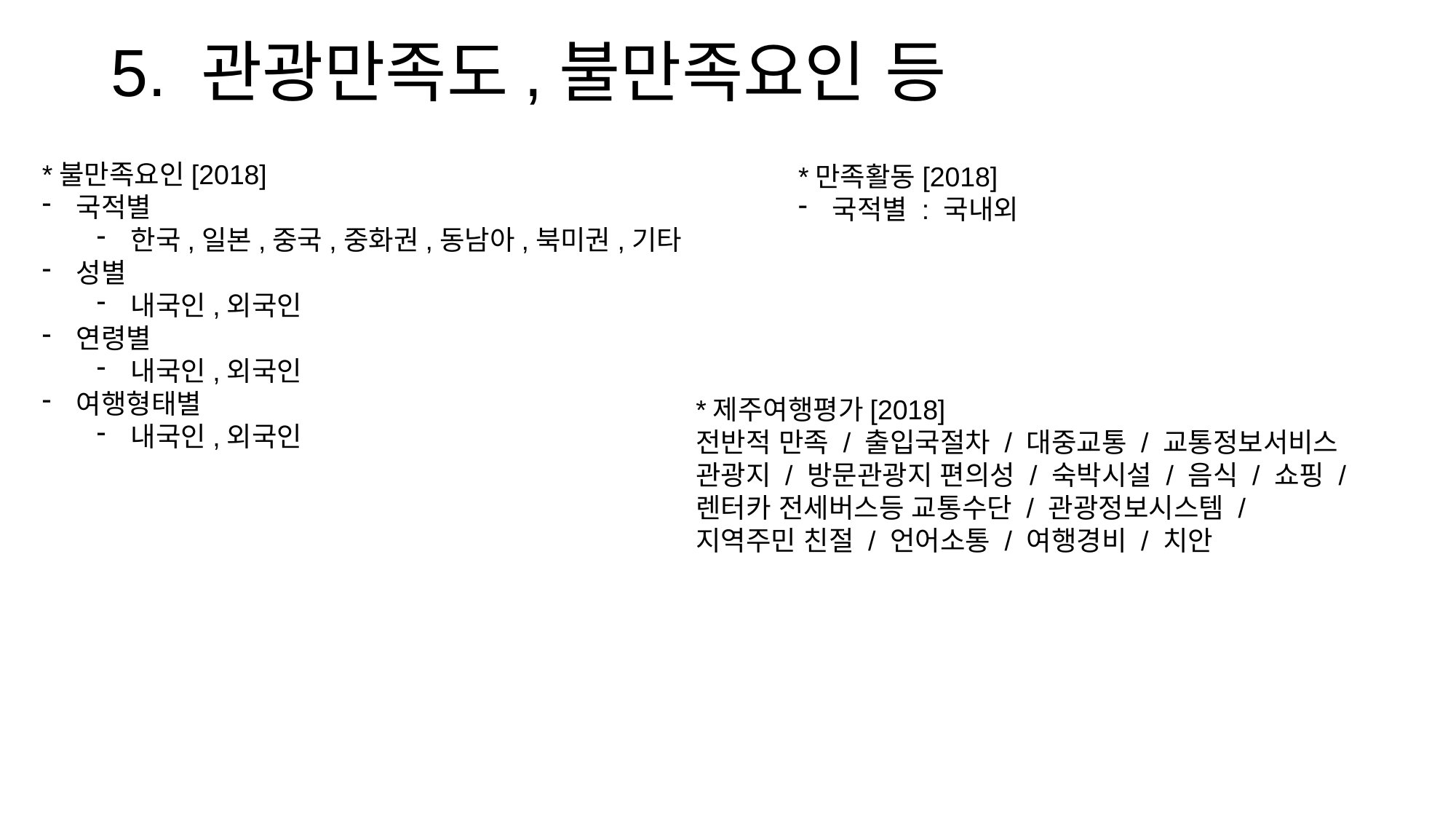

# 5. 관광만족도,불만족요인 등
*불만족요인[2018]
국적별
한국,일본,중국,중화권,동남아,북미권,기타
성별
내국인,외국인
연령별
내국인,외국인
여행형태별
내국인,외국인
*만족활동[2018]
국적별 : 국내외

*제주여행평가[2018]
전반적 만족 / 출입국절차 / 대중교통 / 교통정보서비스
관광지 / 방문관광지 편의성 / 숙박시설 / 음식 / 쇼핑 /
렌터카 전세버스등 교통수단 / 관광정보시스템 /
지역주민 친절 / 언어소통 / 여행경비 / 치안